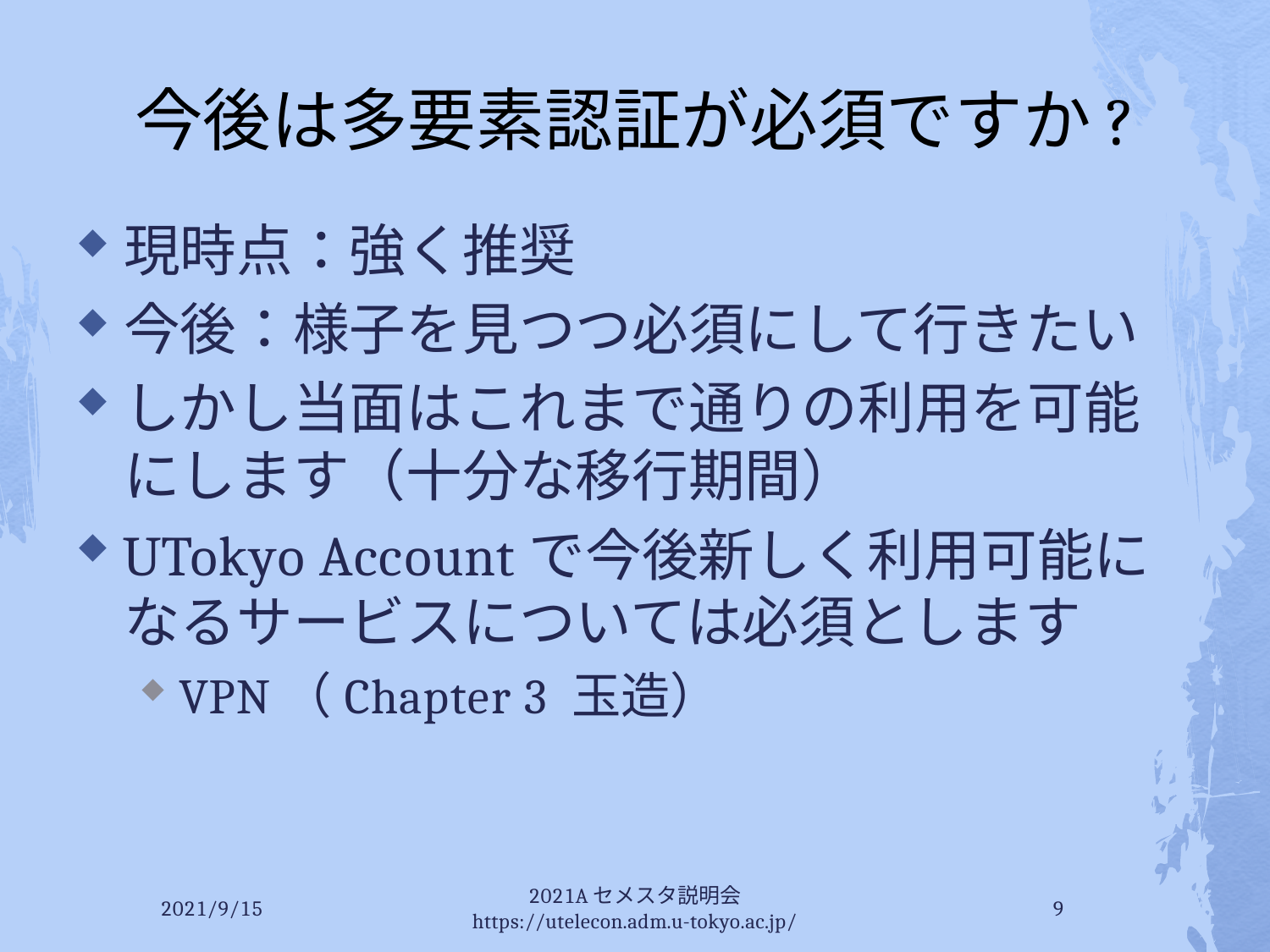

# 今後は多要素認証が必須ですか?
現時点：強く推奨
今後：様子を見つつ必須にして行きたい
しかし当面はこれまで通りの利用を可能にします（十分な移行期間）
UTokyo Accountで今後新しく利用可能になるサービスについては必須とします
VPN（Chapter 3 玉造）
2021/9/15
2021Aセメスタ説明会 https://utelecon.adm.u-tokyo.ac.jp/
9